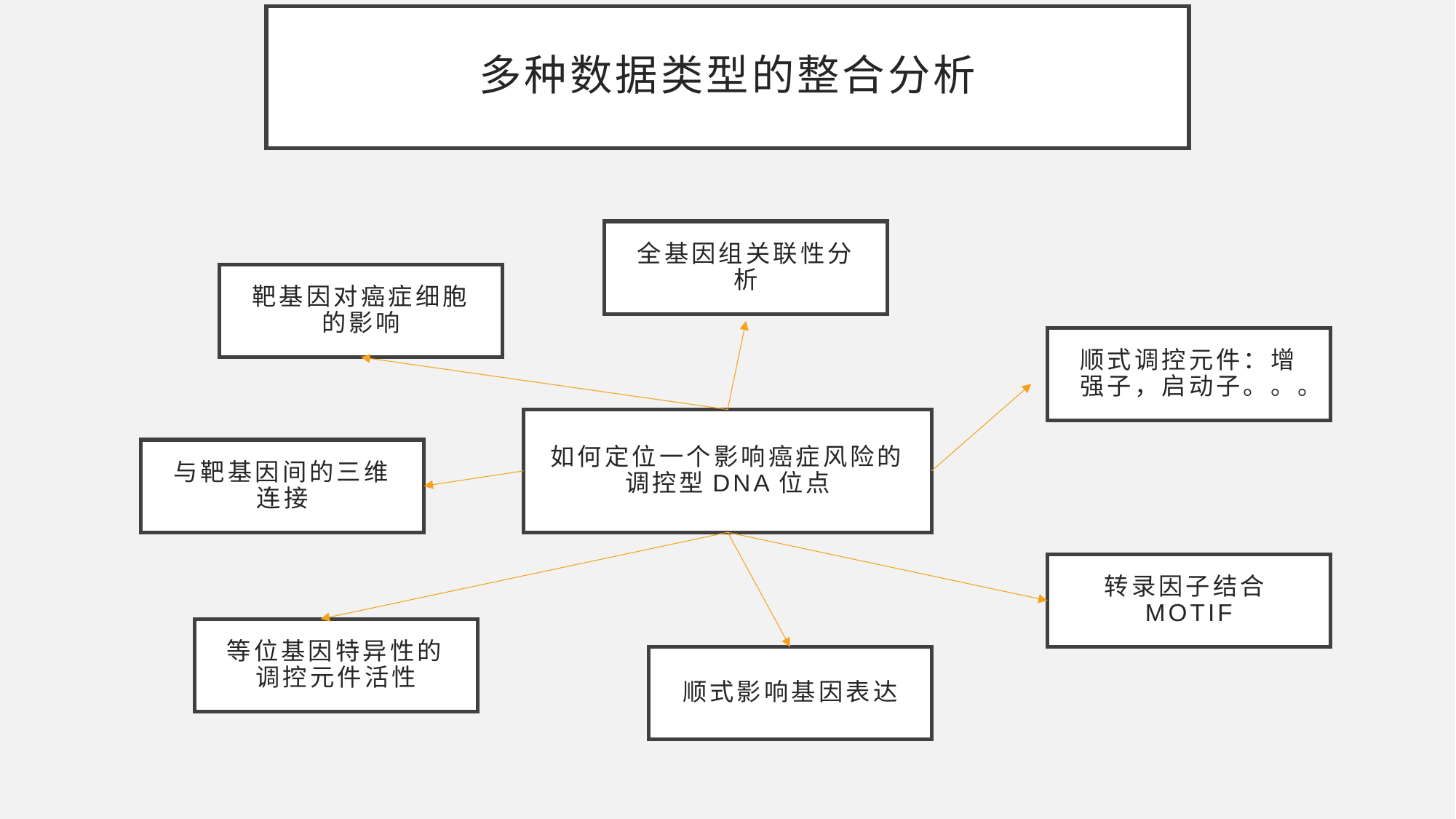

# 多种数据类型的整合分析
全基因组关联性分析
靶基因对癌症细胞的影响
顺式调控元件：增强子，启动子。。。
如何定位一个影响癌症风险的调控型DNA位点
与靶基因间的三维连接
转录因子结合motif
等位基因特异性的调控元件活性
顺式影响基因表达